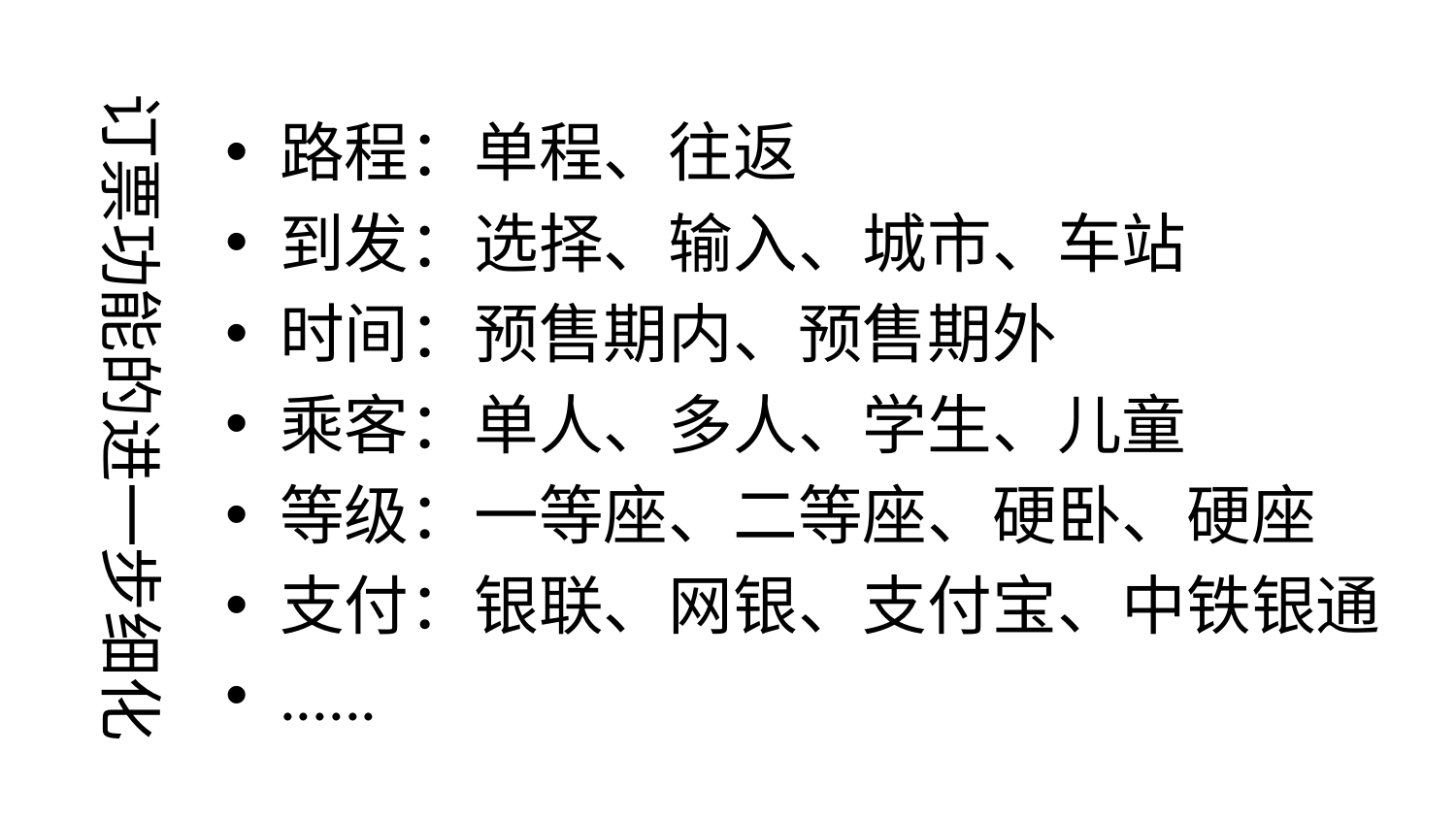

订票功能的进一步细化
路程：单程、往返
到发：选择、输入、城市、车站
时间：预售期内、预售期外
乘客：单人、多人、学生、儿童
等级：一等座、二等座、硬卧、硬座
支付：银联、网银、支付宝、中铁银通
......